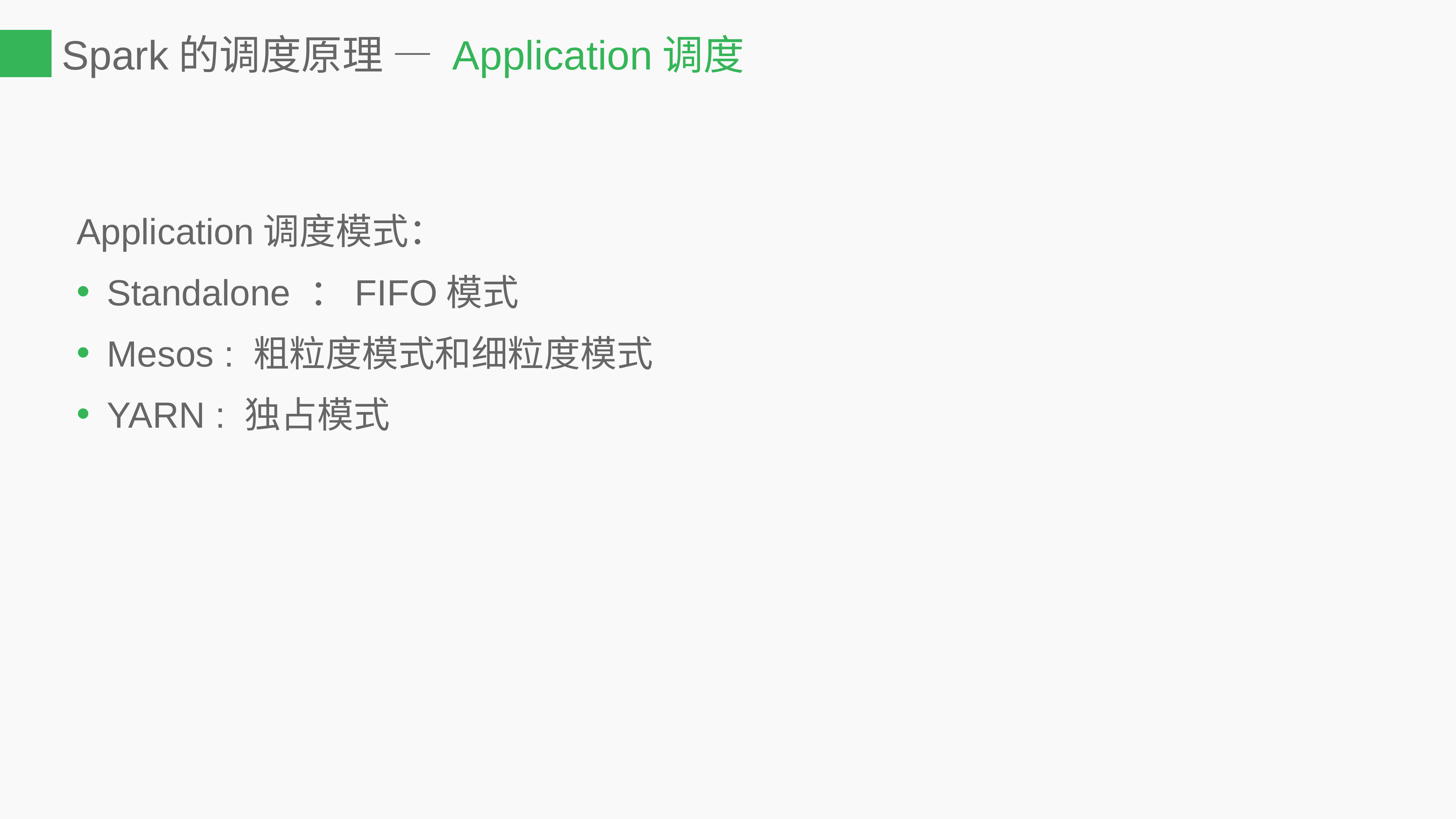

# Spark的调度原理 — Application调度
Application调度模式：
Standalone ：FIFO模式
Mesos : 粗粒度模式和细粒度模式
YARN : 独占模式